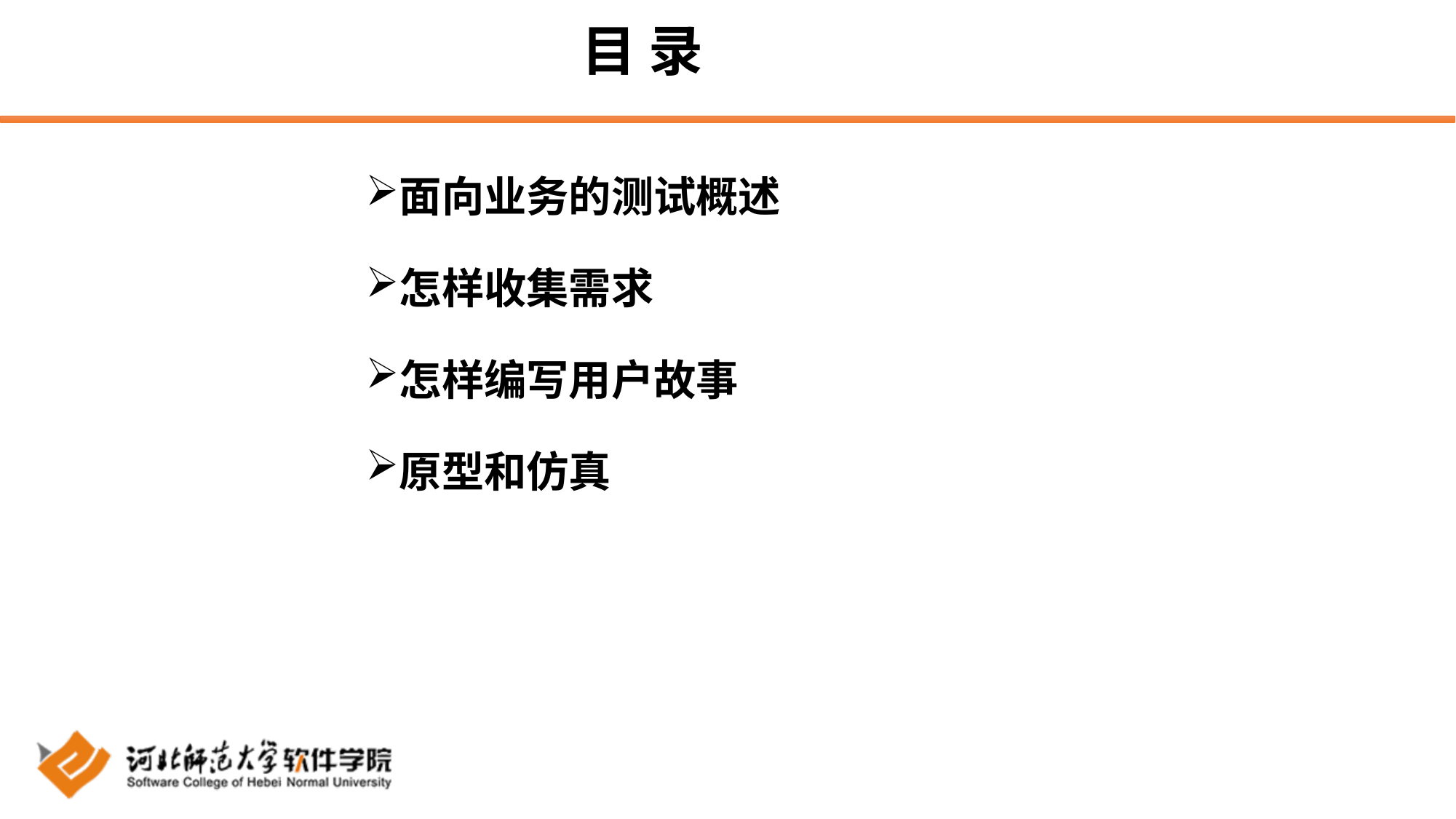

# 目 录
面向业务的测试概述
怎样收集需求
怎样编写用户故事
原型和仿真